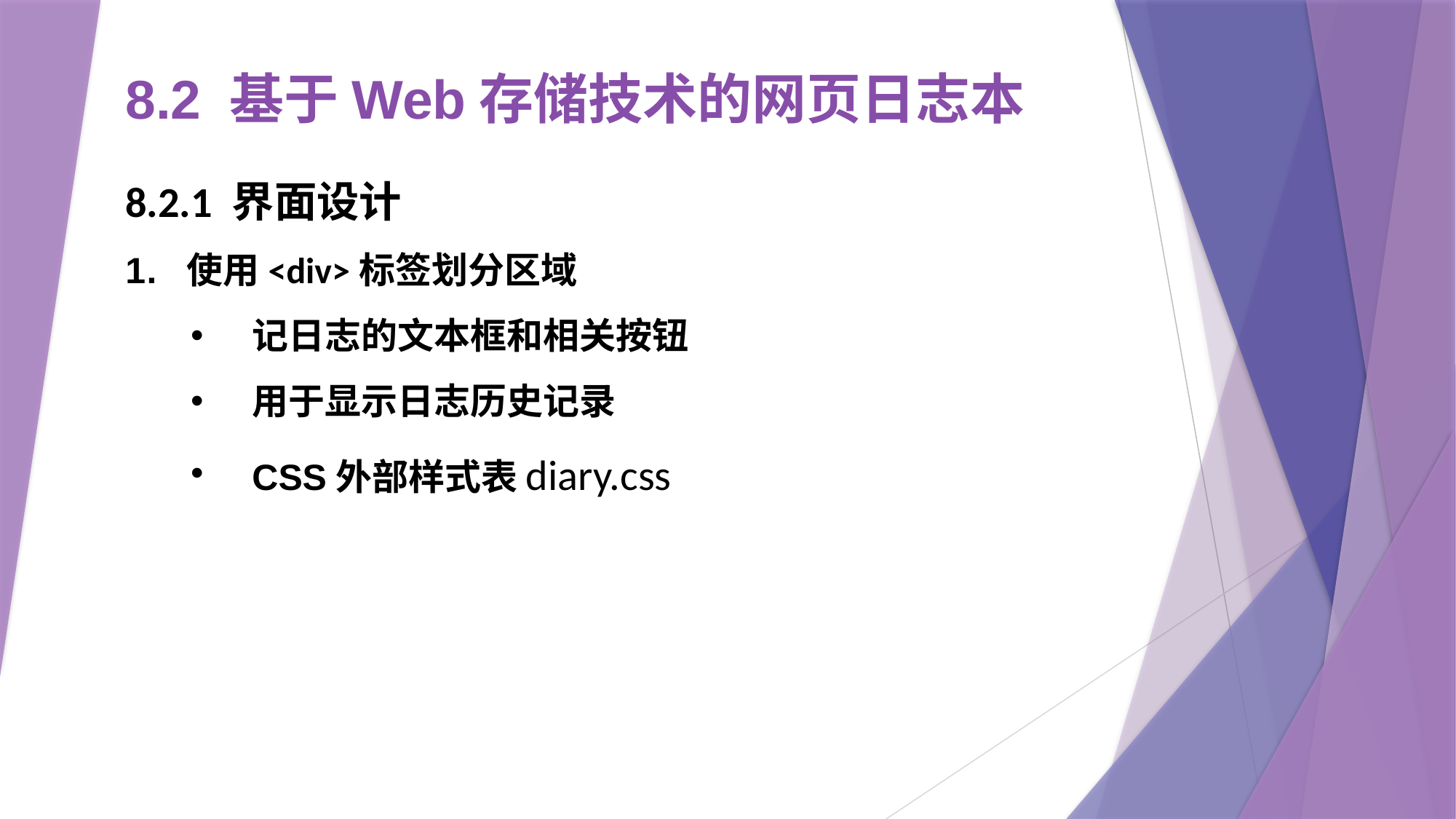

# 8.2 基于Web存储技术的网页日志本
8.2.1 界面设计
使用<div>标签划分区域
记日志的文本框和相关按钮
用于显示日志历史记录
CSS外部样式表diary.css